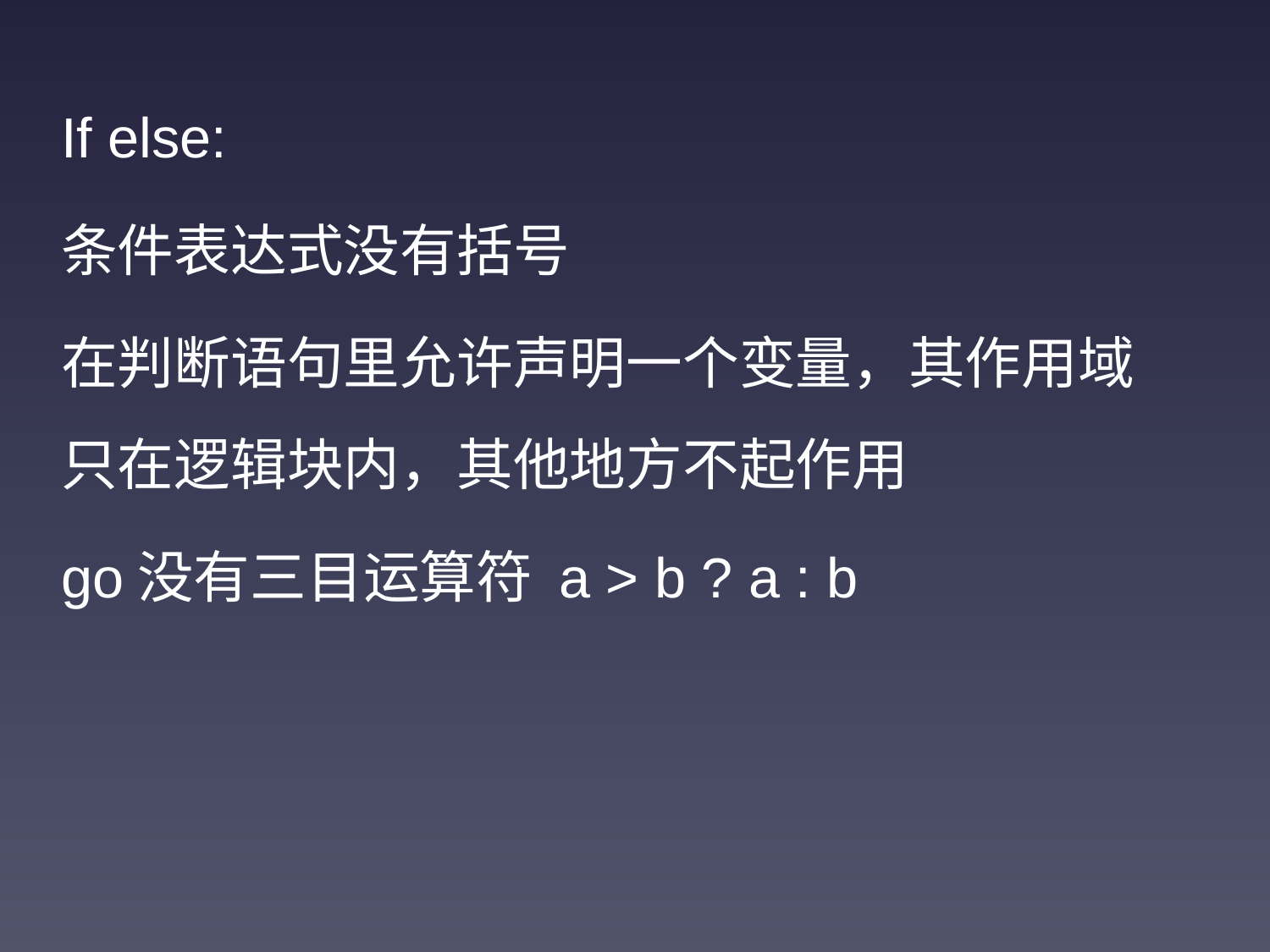

If else:
条件表达式没有括号
在判断语句里允许声明一个变量，其作用域只在逻辑块内，其他地方不起作用
go没有三目运算符 a > b ? a : b